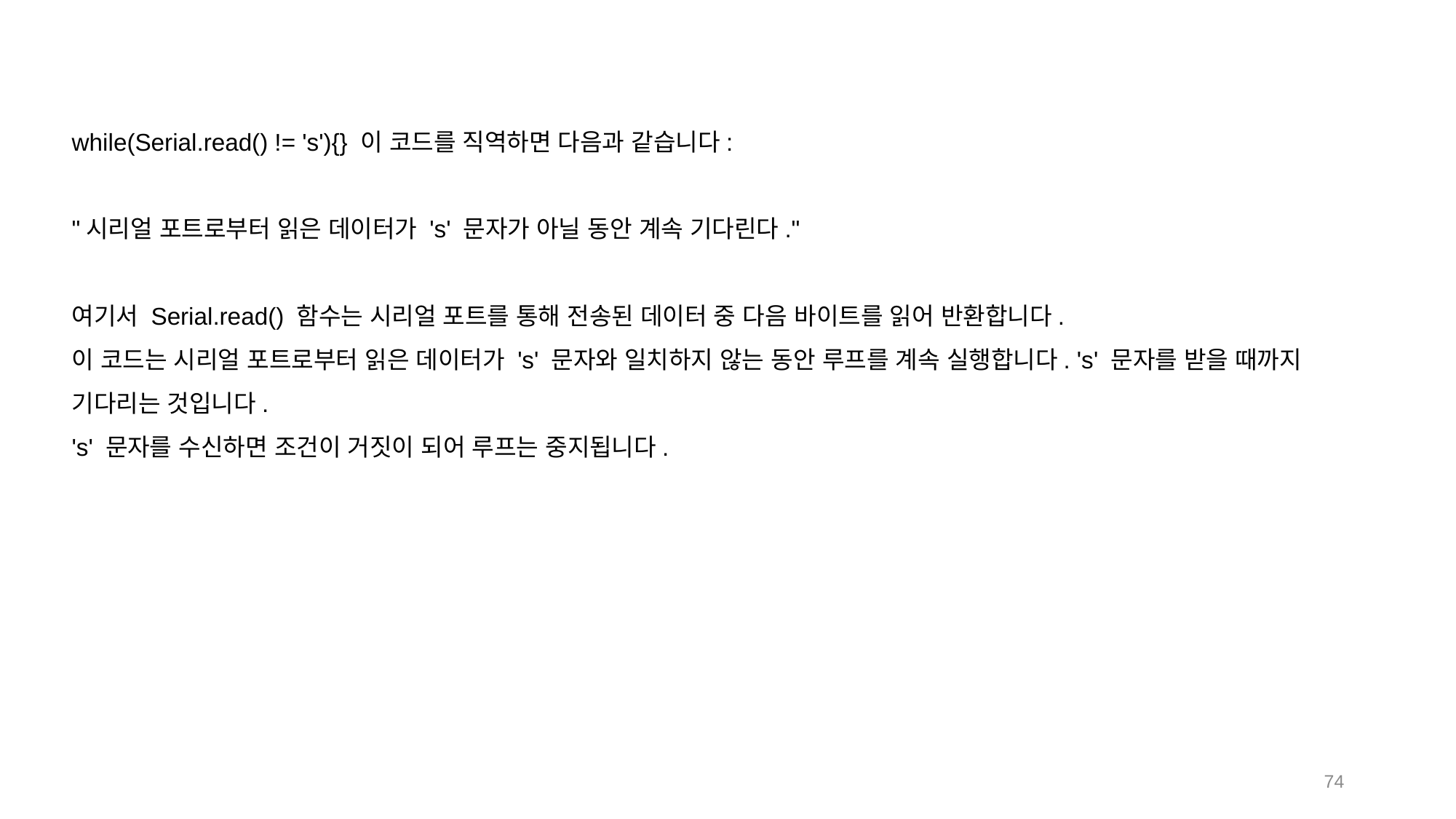

while(Serial.read() != 's'){} 이 코드를 직역하면 다음과 같습니다:

"시리얼 포트로부터 읽은 데이터가 's' 문자가 아닐 동안 계속 기다린다."

여기서 Serial.read() 함수는 시리얼 포트를 통해 전송된 데이터 중 다음 바이트를 읽어 반환합니다.
이 코드는 시리얼 포트로부터 읽은 데이터가 's' 문자와 일치하지 않는 동안 루프를 계속 실행합니다. 's' 문자를 받을 때까지 기다리는 것입니다.
's' 문자를 수신하면 조건이 거짓이 되어 루프는 중지됩니다.
74